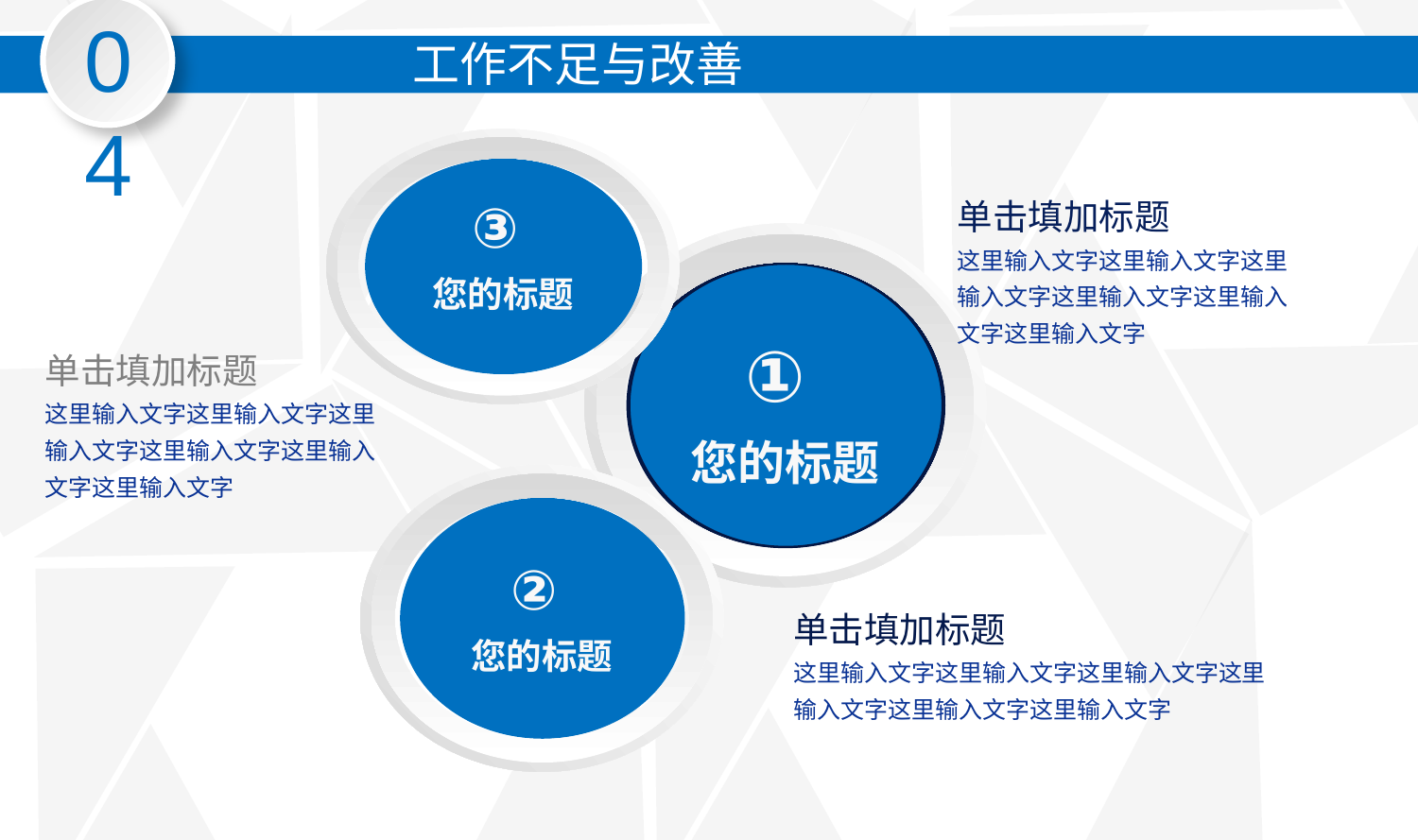

04
工作不足与改善

③
您的标题
单击填加标题
这里输入文字这里输入文字这里输入文字这里输入文字这里输入文字这里输入文字

①
您的标题
单击填加标题
这里输入文字这里输入文字这里输入文字这里输入文字这里输入文字这里输入文字

②
您的标题
单击填加标题
这里输入文字这里输入文字这里输入文字这里输入文字这里输入文字这里输入文字